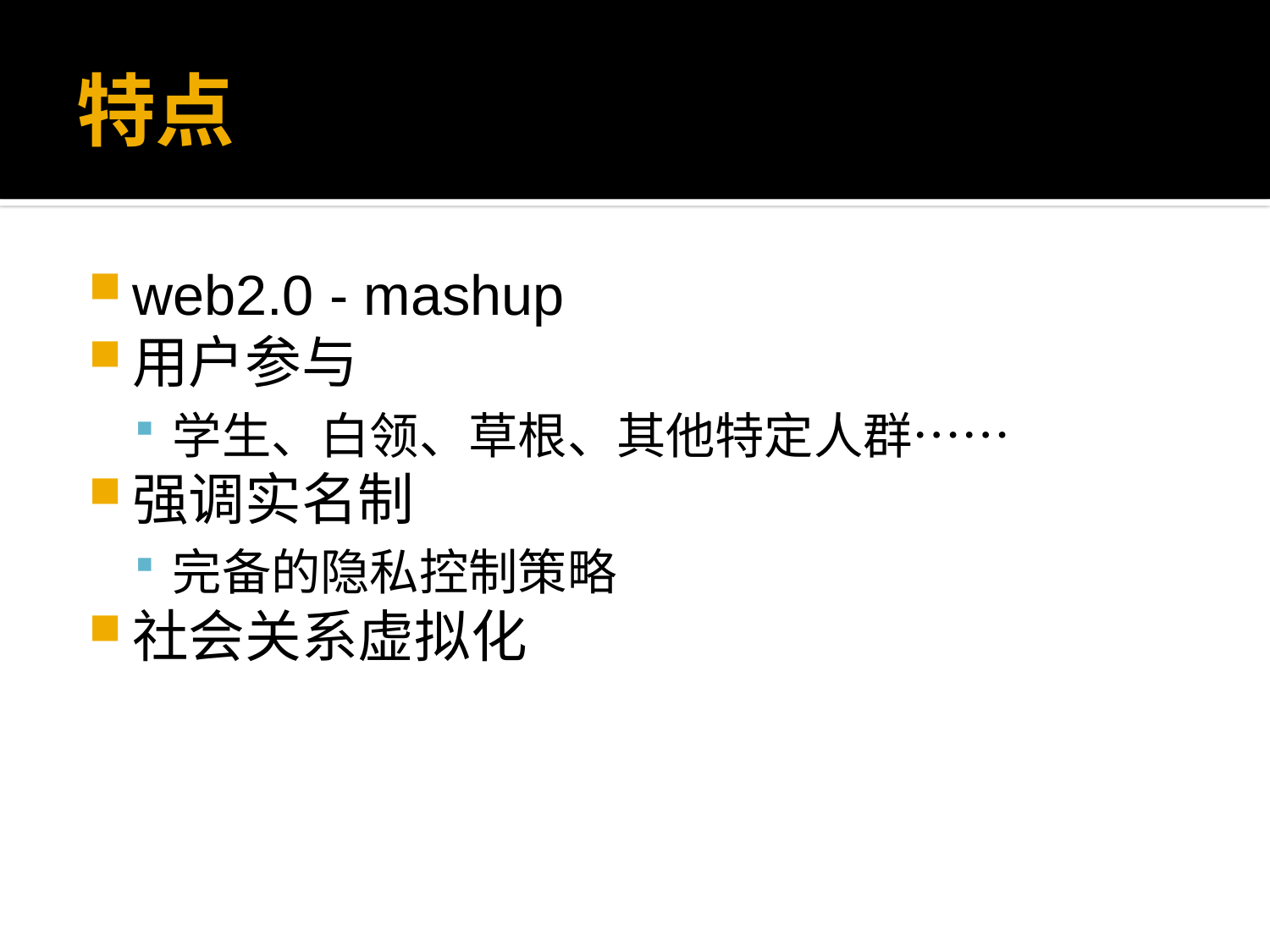

# 特点
web2.0 - mashup
用户参与
学生、白领、草根、其他特定人群……
强调实名制
完备的隐私控制策略
社会关系虚拟化